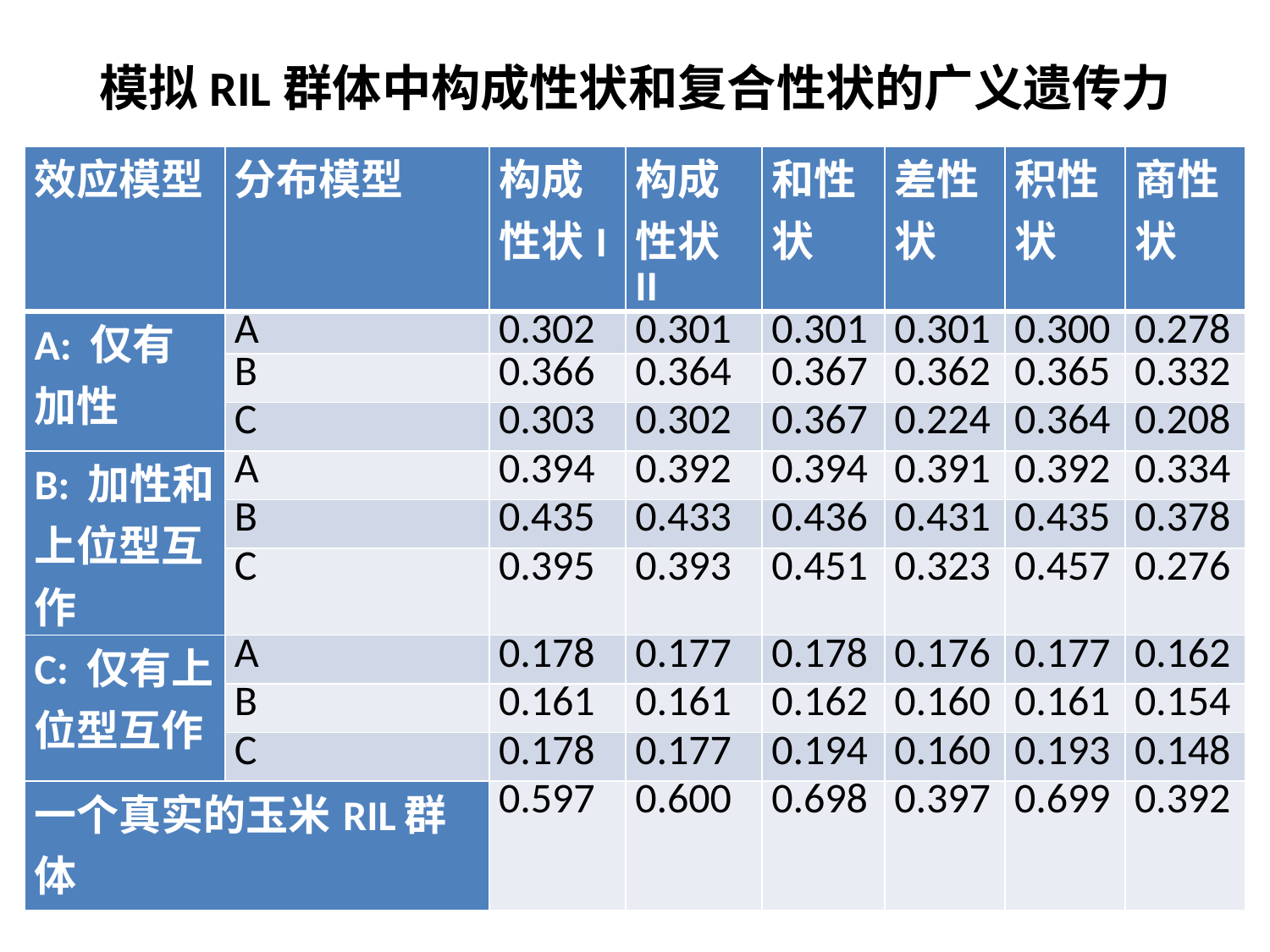

# 模拟RIL群体中构成性状和复合性状的广义遗传力
| 效应模型 | 分布模型 | 构成性状I | 构成性状II | 和性状 | 差性状 | 积性状 | 商性状 |
| --- | --- | --- | --- | --- | --- | --- | --- |
| A: 仅有加性 | A | 0.302 | 0.301 | 0.301 | 0.301 | 0.300 | 0.278 |
|  | B | 0.366 | 0.364 | 0.367 | 0.362 | 0.365 | 0.332 |
|  | C | 0.303 | 0.302 | 0.367 | 0.224 | 0.364 | 0.208 |
| B: 加性和上位型互作 | A | 0.394 | 0.392 | 0.394 | 0.391 | 0.392 | 0.334 |
|  | B | 0.435 | 0.433 | 0.436 | 0.431 | 0.435 | 0.378 |
|  | C | 0.395 | 0.393 | 0.451 | 0.323 | 0.457 | 0.276 |
| C: 仅有上位型互作 | A | 0.178 | 0.177 | 0.178 | 0.176 | 0.177 | 0.162 |
|  | B | 0.161 | 0.161 | 0.162 | 0.160 | 0.161 | 0.154 |
|  | C | 0.178 | 0.177 | 0.194 | 0.160 | 0.193 | 0.148 |
| 一个真实的玉米RIL群体 |  | 0.597 | 0.600 | 0.698 | 0.397 | 0.699 | 0.392 |